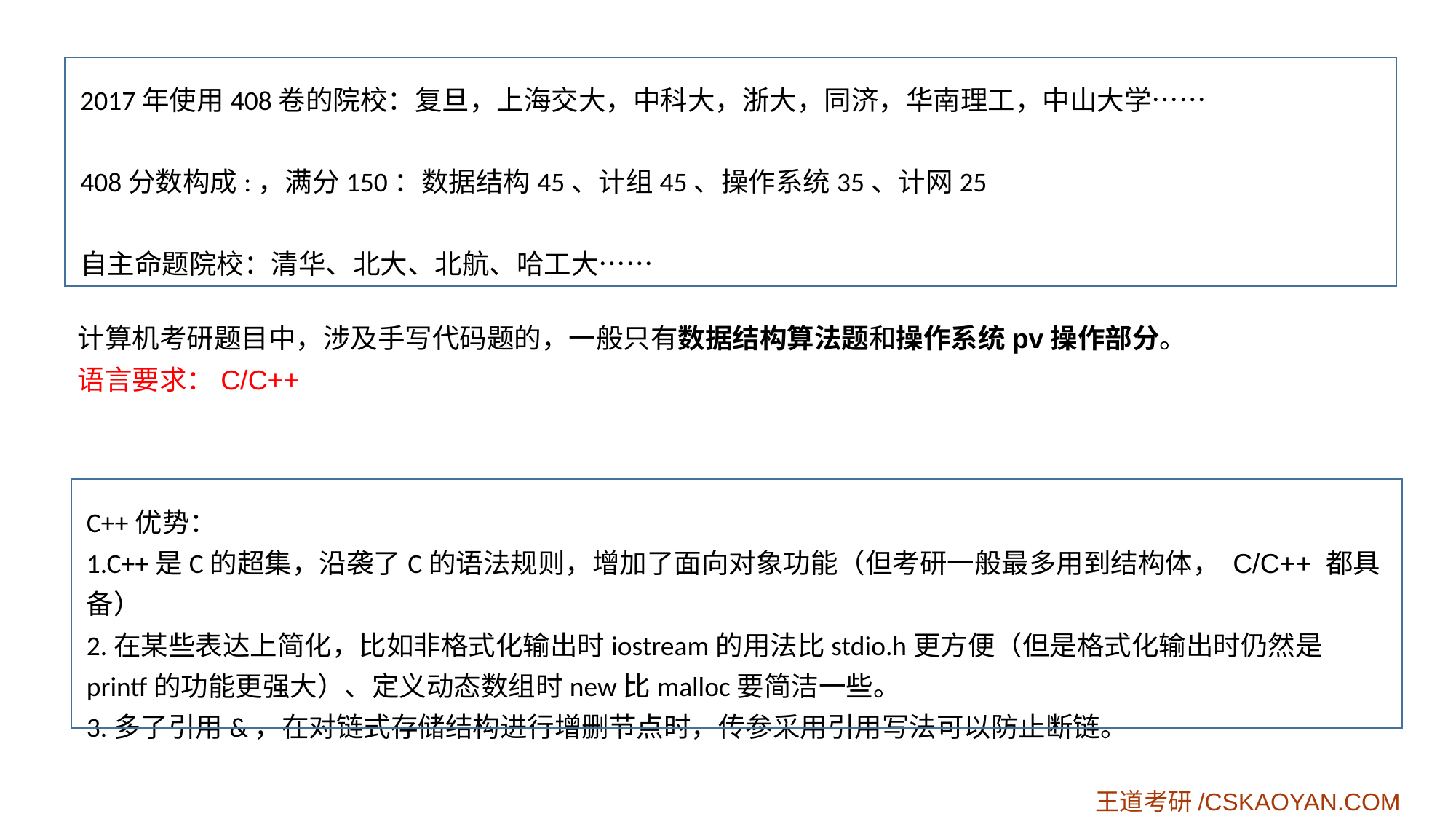

2017年使用408卷的院校：复旦，上海交大，中科大，浙大，同济，华南理工，中山大学……

408分数构成:，满分150：数据结构45、计组45、操作系统35、计网25

自主命题院校：清华、北大、北航、哈工大……
计算机考研题目中，涉及手写代码题的，一般只有数据结构算法题和操作系统pv操作部分。
语言要求：C/C++

C++优势：
1.C++是C的超集，沿袭了C的语法规则，增加了面向对象功能（但考研一般最多用到结构体， C/C++ 都具备）
2.在某些表达上简化，比如非格式化输出时iostream的用法比stdio.h更方便（但是格式化输出时仍然是printf的功能更强大）、定义动态数组时new比malloc要简洁一些。
3.多了引用&，在对链式存储结构进行增删节点时，传参采用引用写法可以防止断链。
王道考研/CSKAOYAN.COM